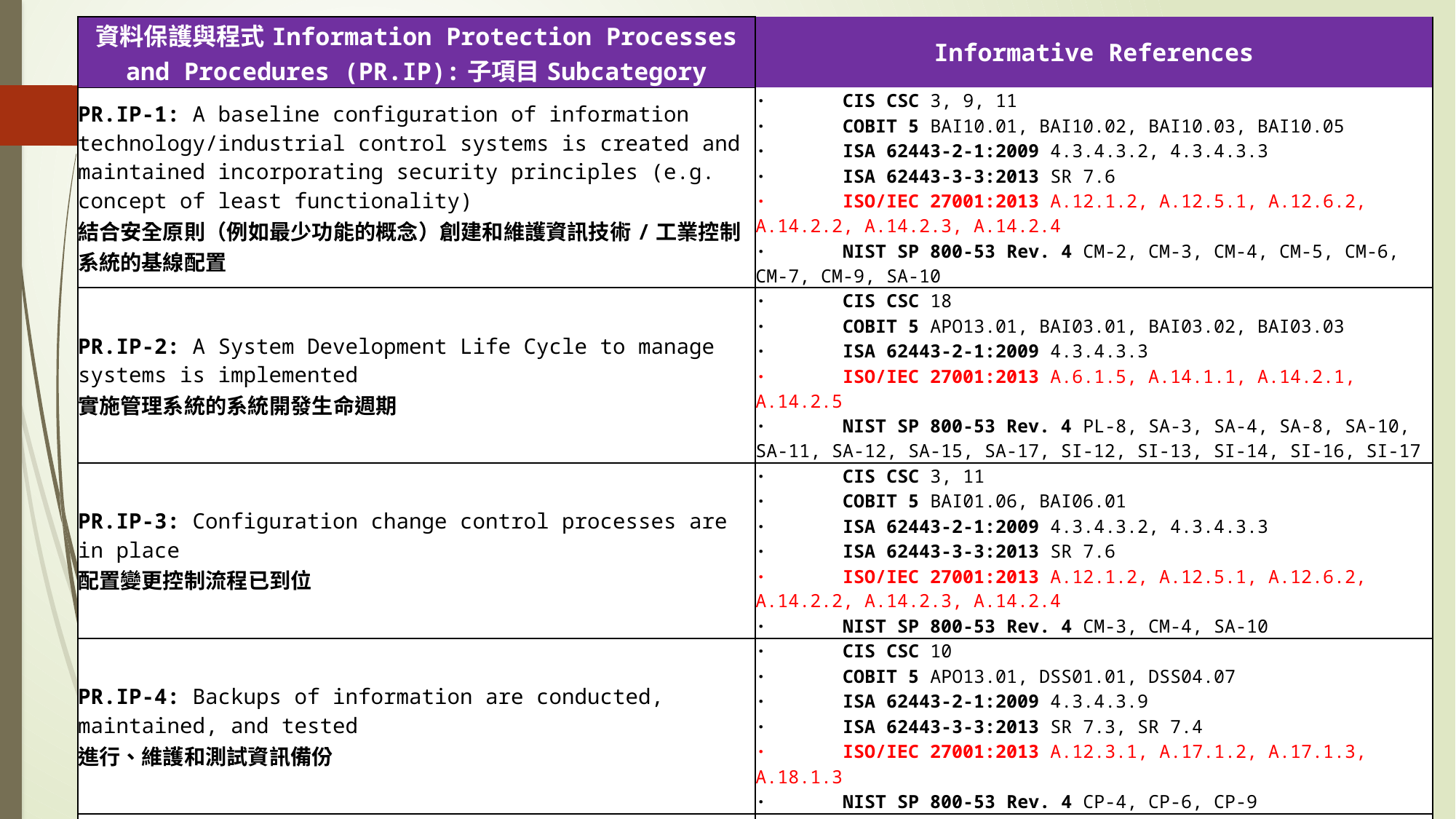

| 資料保護與程式Information Protection Processes and Procedures (PR.IP):子項目Subcategory | Informative References |
| --- | --- |
| PR.IP-1: A baseline configuration of information technology/industrial control systems is created and maintained incorporating security principles (e.g. concept of least functionality) 結合安全原則（例如最少功能的概念）創建和維護資訊技術/工業控制系統的基線配置 | ·       CIS CSC 3, 9, 11 |
|  | ·       COBIT 5 BAI10.01, BAI10.02, BAI10.03, BAI10.05 |
|  | ·       ISA 62443-2-1:2009 4.3.4.3.2, 4.3.4.3.3 |
|  | ·       ISA 62443-3-3:2013 SR 7.6 |
|  | ·       ISO/IEC 27001:2013 A.12.1.2, A.12.5.1, A.12.6.2, A.14.2.2, A.14.2.3, A.14.2.4 |
|  | ·       NIST SP 800-53 Rev. 4 CM-2, CM-3, CM-4, CM-5, CM-6, CM-7, CM-9, SA-10 |
| PR.IP-2: A System Development Life Cycle to manage systems is implemented 實施管理系統的系統開發生命週期 | ·       CIS CSC 18 |
|  | ·       COBIT 5 APO13.01, BAI03.01, BAI03.02, BAI03.03 |
|  | ·       ISA 62443-2-1:2009 4.3.4.3.3 |
|  | ·       ISO/IEC 27001:2013 A.6.1.5, A.14.1.1, A.14.2.1, A.14.2.5 |
|  | ·       NIST SP 800-53 Rev. 4 PL-8, SA-3, SA-4, SA-8, SA-10, SA-11, SA-12, SA-15, SA-17, SI-12, SI-13, SI-14, SI-16, SI-17 |
| PR.IP-3: Configuration change control processes are in place 配置變更控制流程已到位 | ·       CIS CSC 3, 11 |
|  | ·       COBIT 5 BAI01.06, BAI06.01 |
|  | ·       ISA 62443-2-1:2009 4.3.4.3.2, 4.3.4.3.3 |
|  | ·       ISA 62443-3-3:2013 SR 7.6 |
|  | ·       ISO/IEC 27001:2013 A.12.1.2, A.12.5.1, A.12.6.2, A.14.2.2, A.14.2.3, A.14.2.4 |
|  | ·       NIST SP 800-53 Rev. 4 CM-3, CM-4, SA-10 |
| PR.IP-4: Backups of information are conducted, maintained, and tested 進行、維護和測試資訊備份 | ·       CIS CSC 10 |
|  | ·       COBIT 5 APO13.01, DSS01.01, DSS04.07 |
|  | ·       ISA 62443-2-1:2009 4.3.4.3.9 |
|  | ·       ISA 62443-3-3:2013 SR 7.3, SR 7.4 |
|  | ·       ISO/IEC 27001:2013 A.12.3.1, A.17.1.2, A.17.1.3, A.18.1.3 |
|  | ·       NIST SP 800-53 Rev. 4 CP-4, CP-6, CP-9 |
| PR.IP-5: Policy and regulations regarding the physical operating environment for organizational assets are met 滿足有關組織資產物理操作環境的政策和法規 | ·       COBIT 5 DSS01.04, DSS05.05 |
|  | ·       ISA 62443-2-1:2009 4.3.3.3.1 4.3.3.3.2, 4.3.3.3.3, 4.3.3.3.5, 4.3.3.3.6 |
|  | ·       ISO/IEC 27001:2013 A.11.1.4, A.11.2.1, A.11.2.2, A.11.2.3 |
|  | ·       NIST SP 800-53 Rev. 4 PE-10, PE-12, PE-13, PE-14, PE-15, PE-18 |